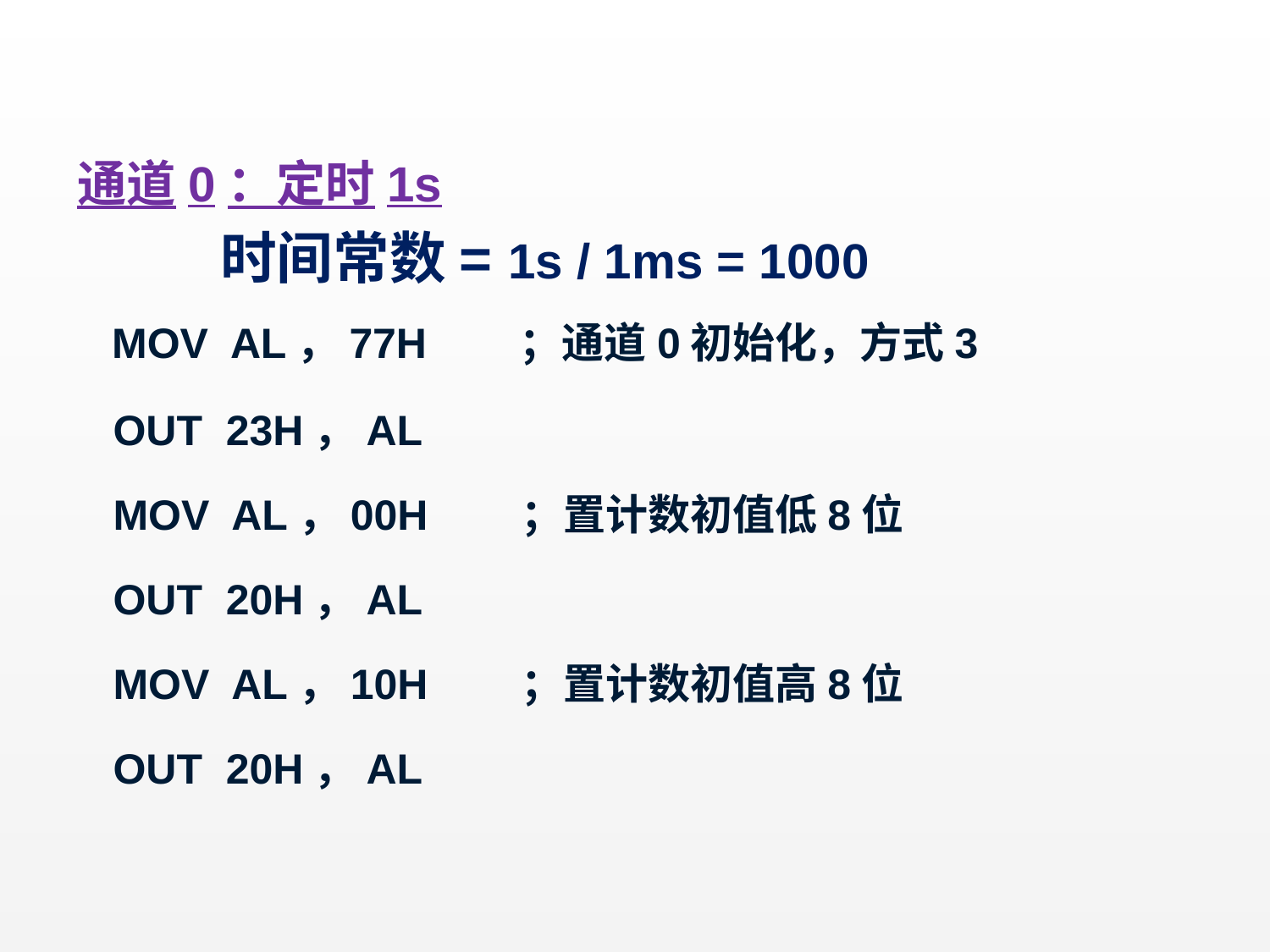

通道0：定时1s
          时间常数= 1s / 1ms = 1000
   MOV  AL，77H       ；通道0初始化，方式3
   OUT  23H，AL
   MOV  AL，00H       ；置计数初值低8位
   OUT  20H，AL
   MOV  AL，10H       ；置计数初值高8位
   OUT  20H，AL